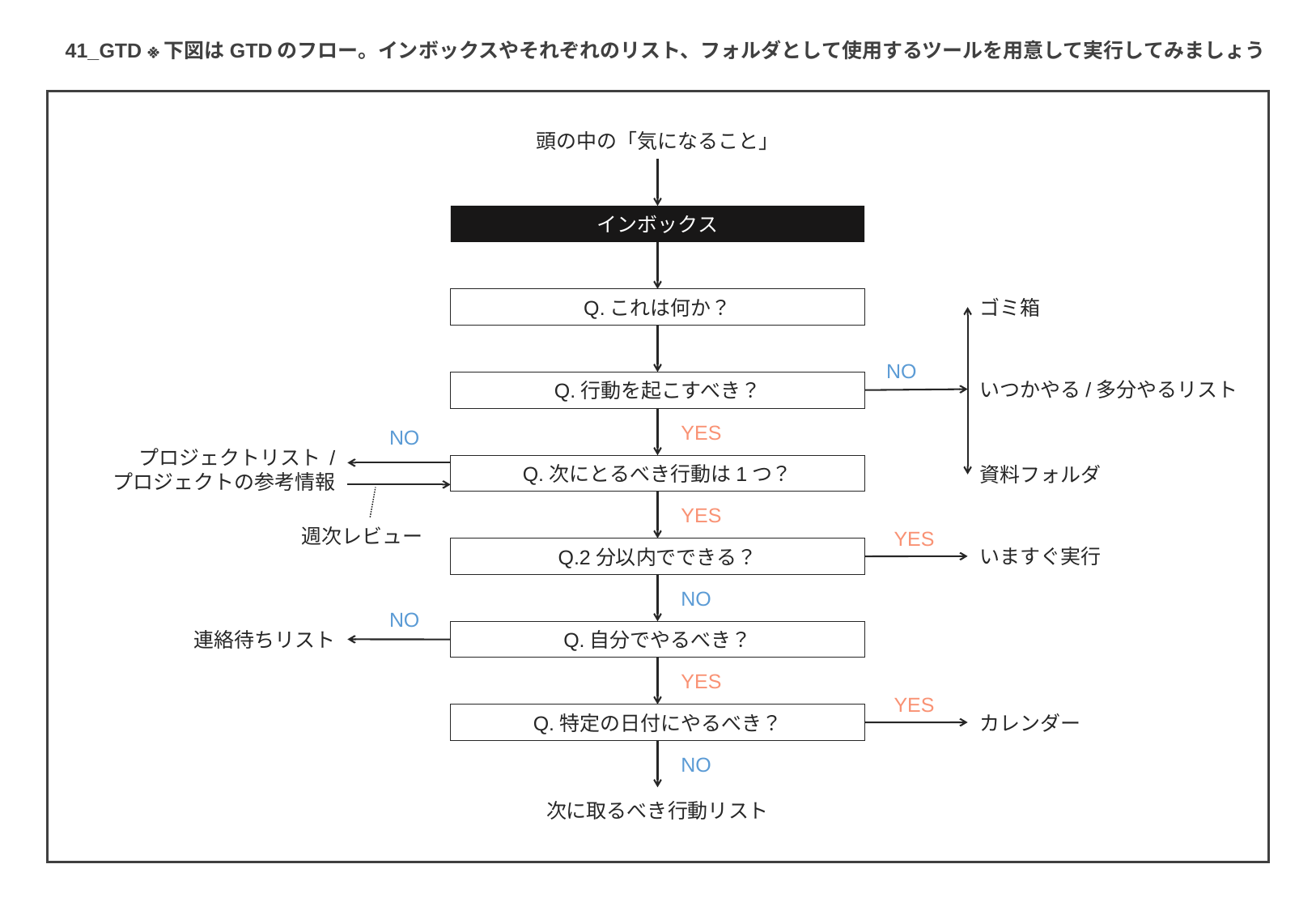

41_GTD ※下図はGTDのフロー。インボックスやそれぞれのリスト、フォルダとして使用するツールを用意して実行してみましょう

頭の中の「気になること」
インボックス
Q.これは何か？
ゴミ箱
NO
いつかやる/多分やるリスト
Q.行動を起こすべき？
YES
NO
プロジェクトリスト /
プロジェクトの参考情報
Q.次にとるべき行動は1つ？
資料フォルダ
YES
週次レビュー
YES
いますぐ実行
Q.2分以内でできる？
NO
NO
連絡待ちリスト
Q.自分でやるべき？
YES
YES
カレンダー
Q.特定の日付にやるべき？
NO
次に取るべき行動リスト